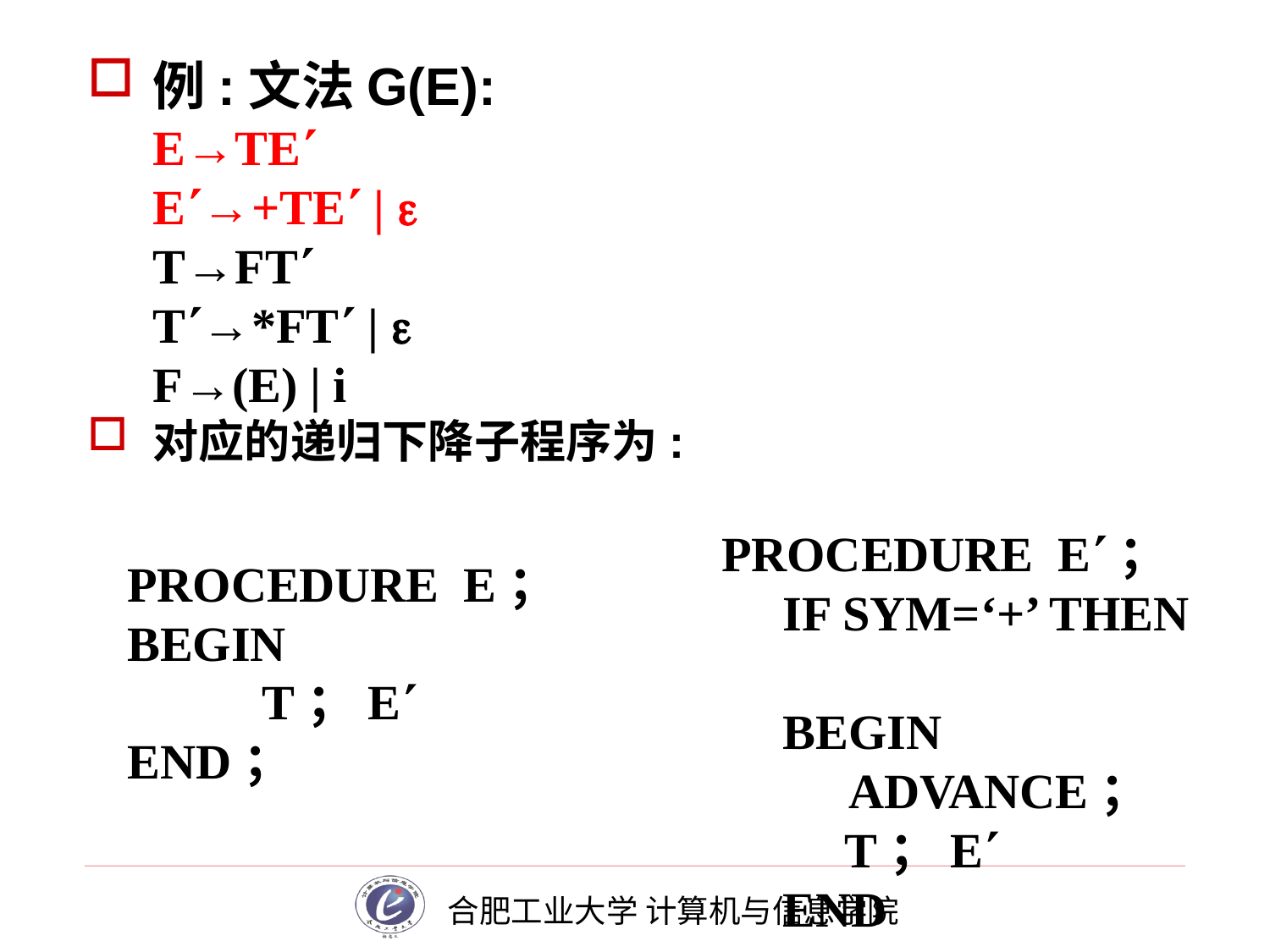

# 例:文法G(E):
E→TE′
E′→+TE′ | ε
T→FT′
T′→*FT′ | ε
F→(E) | i
对应的递归下降子程序为:

PROCEDURE  E′；
     IF SYM=‘+’ THEN
     BEGIN
	ADVANCE；
          T；E′
     END
PROCEDURE  E；
BEGIN
           T；E′
END；